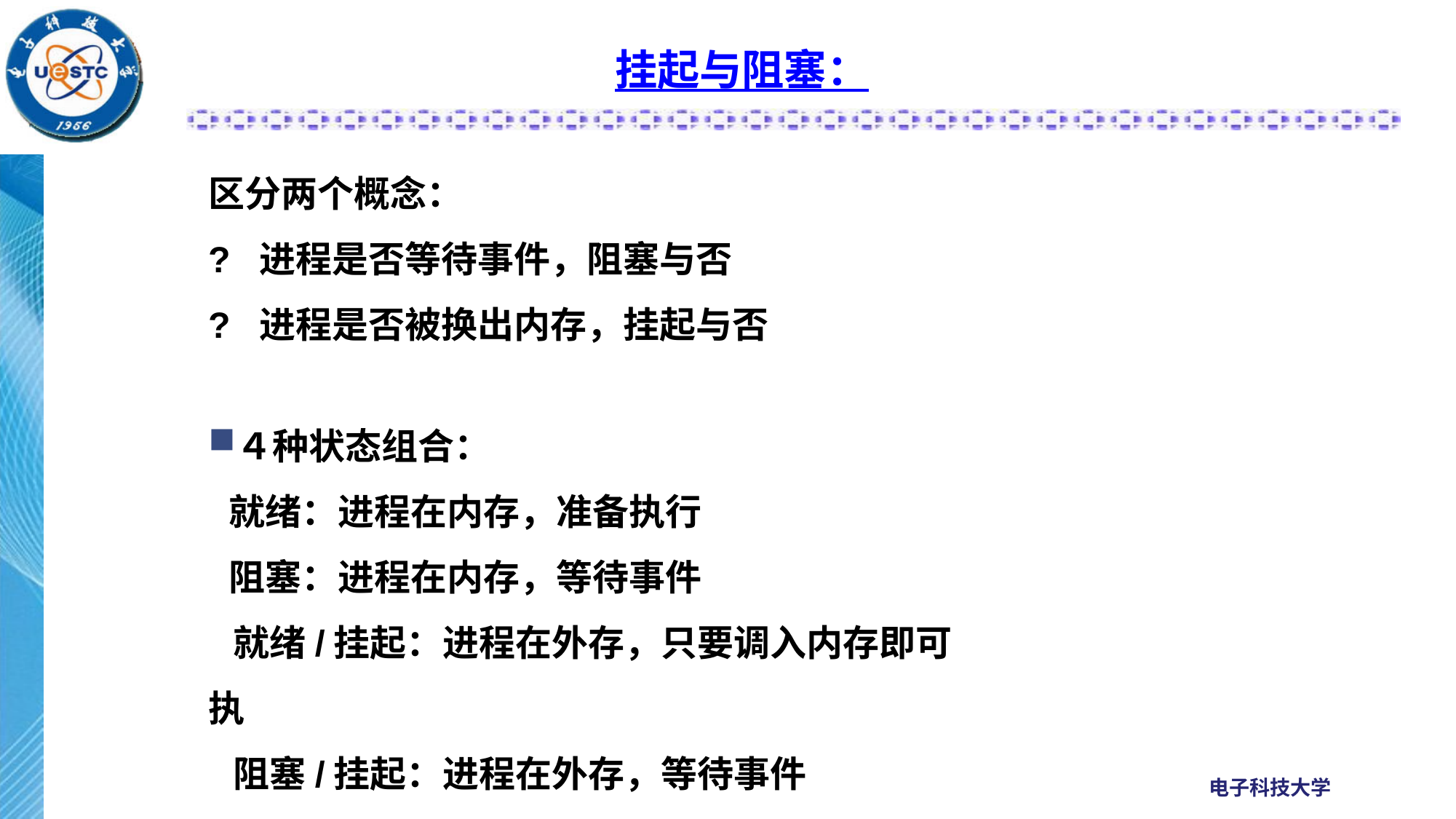

挂起与阻塞：

区分两个概念：
?  进程是否等待事件，阻塞与否
?  进程是否被换出内存，挂起与否
４种状态组合：
就绪：进程在内存，准备执行
阻塞：进程在内存，等待事件
  就绪/挂起：进程在外存，只要调入内存即可执
  阻塞/挂起：进程在外存，等待事件